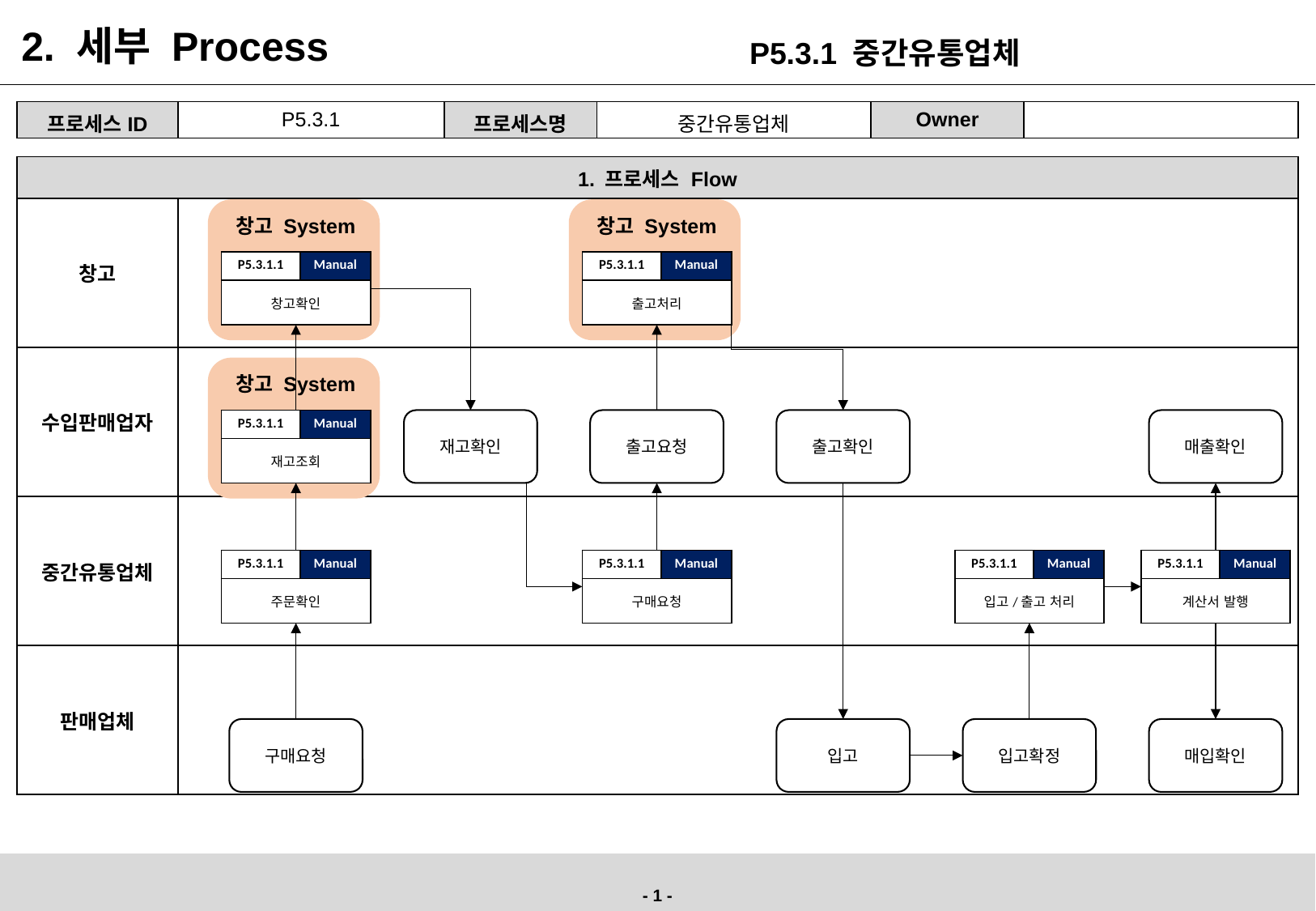

2. 세부 Process
P5.3.1 중간유통업체
| 프로세스ID | P5.3.1 | 프로세스명 | 중간유통업체 | Owner |  |
| --- | --- | --- | --- | --- | --- |
| 1. 프로세스 Flow | 왈왈왈왈왈왈왈왈왈왈왈왈 |
| --- | --- |
| 창고 |  |
| 수입판매업자 |  |
| 중간유통업체 |  |
| 판매업체 |  |

창고 System
창고 System
| P5.3.1.1 | Manual |
| --- | --- |
| 창고확인 |  |
| P5.3.1.1 | Manual |
| --- | --- |
| 출고처리 |  |

창고 System
| P5.3.1.1 | Manual |
| --- | --- |
| 재고조회 |  |
재고확인
출고요청
출고확인
매출확인
| P5.3.1.1 | Manual |
| --- | --- |
| 주문확인 |  |
| P5.3.1.1 | Manual |
| --- | --- |
| 구매요청 |  |
| P5.3.1.1 | Manual |
| --- | --- |
| 입고/출고 처리 |  |
| P5.3.1.1 | Manual |
| --- | --- |
| 계산서 발행 |  |
구매요청
입고
입고확정
매입확인